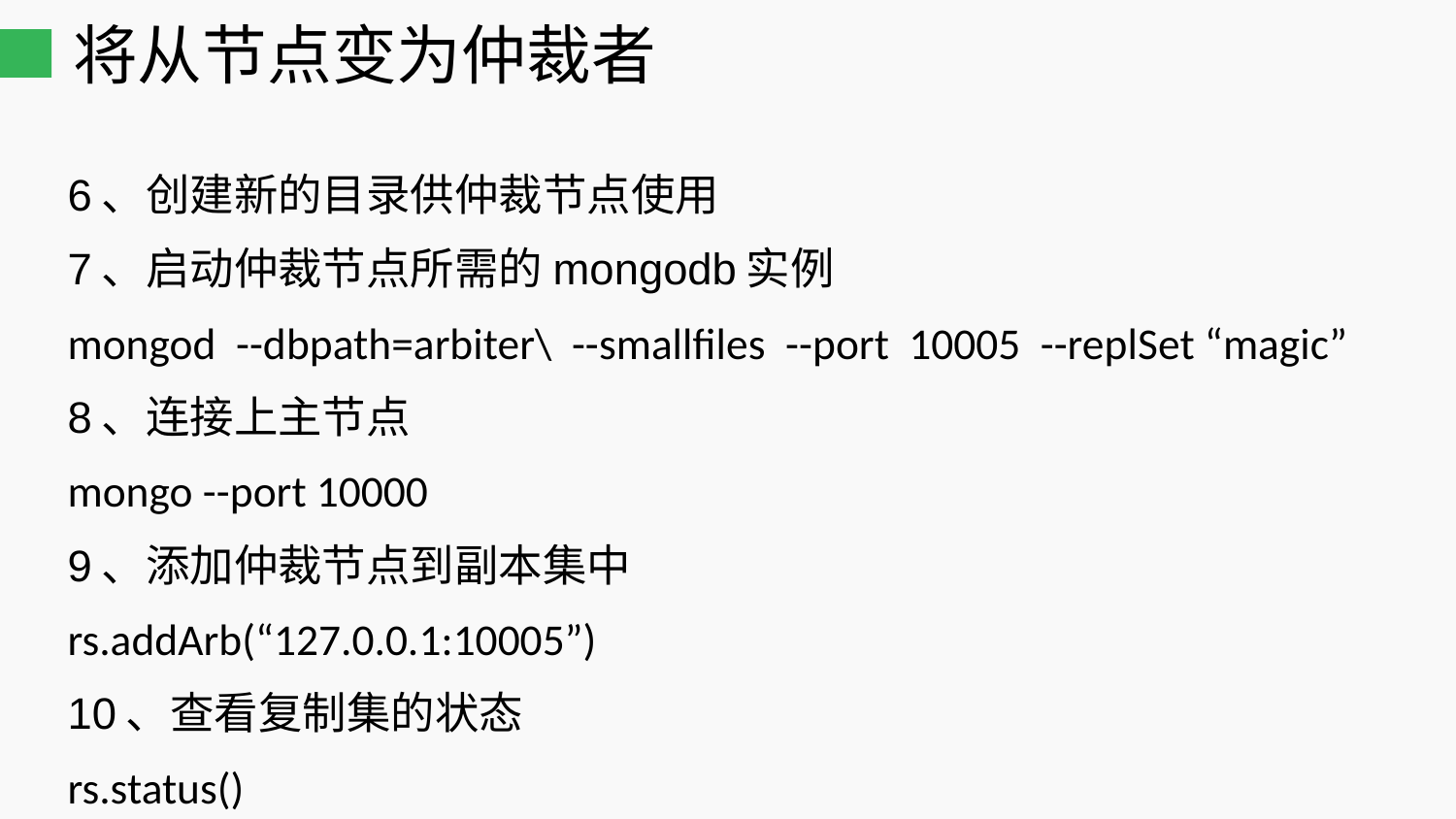

# 将从节点变为仲裁者
6、创建新的目录供仲裁节点使用
7、启动仲裁节点所需的mongodb实例
mongod  --dbpath=arbiter\  --smallfiles  --port  10005  --replSet “magic”
8、连接上主节点
mongo --port 10000
9、添加仲裁节点到副本集中
rs.addArb(“127.0.0.1:10005”)
10、查看复制集的状态
rs.status()